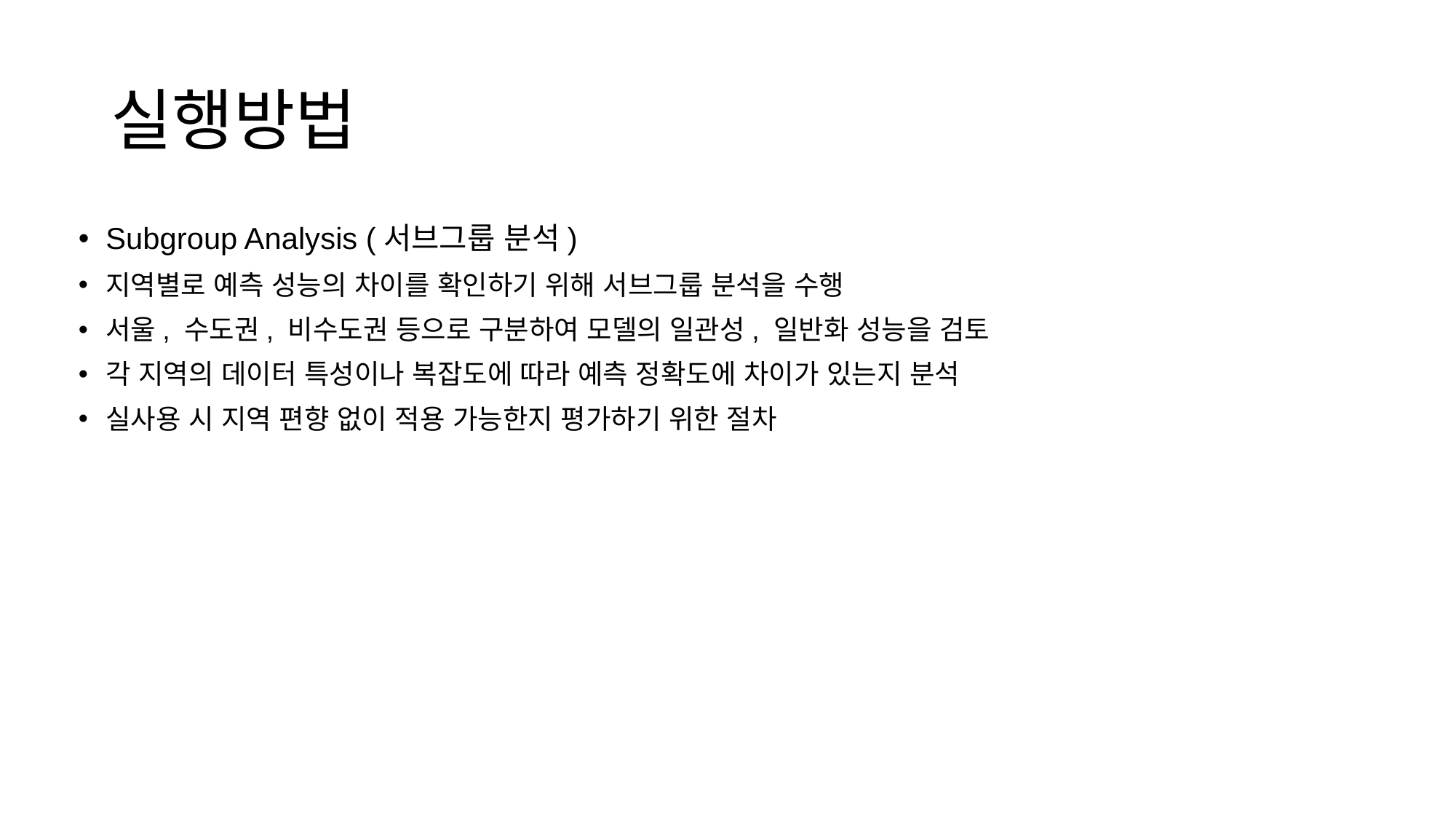

# 실행방법
Subgroup Analysis (서브그룹 분석)
지역별로 예측 성능의 차이를 확인하기 위해 서브그룹 분석을 수행
서울, 수도권, 비수도권 등으로 구분하여 모델의 일관성, 일반화 성능을 검토
각 지역의 데이터 특성이나 복잡도에 따라 예측 정확도에 차이가 있는지 분석
실사용 시 지역 편향 없이 적용 가능한지 평가하기 위한 절차